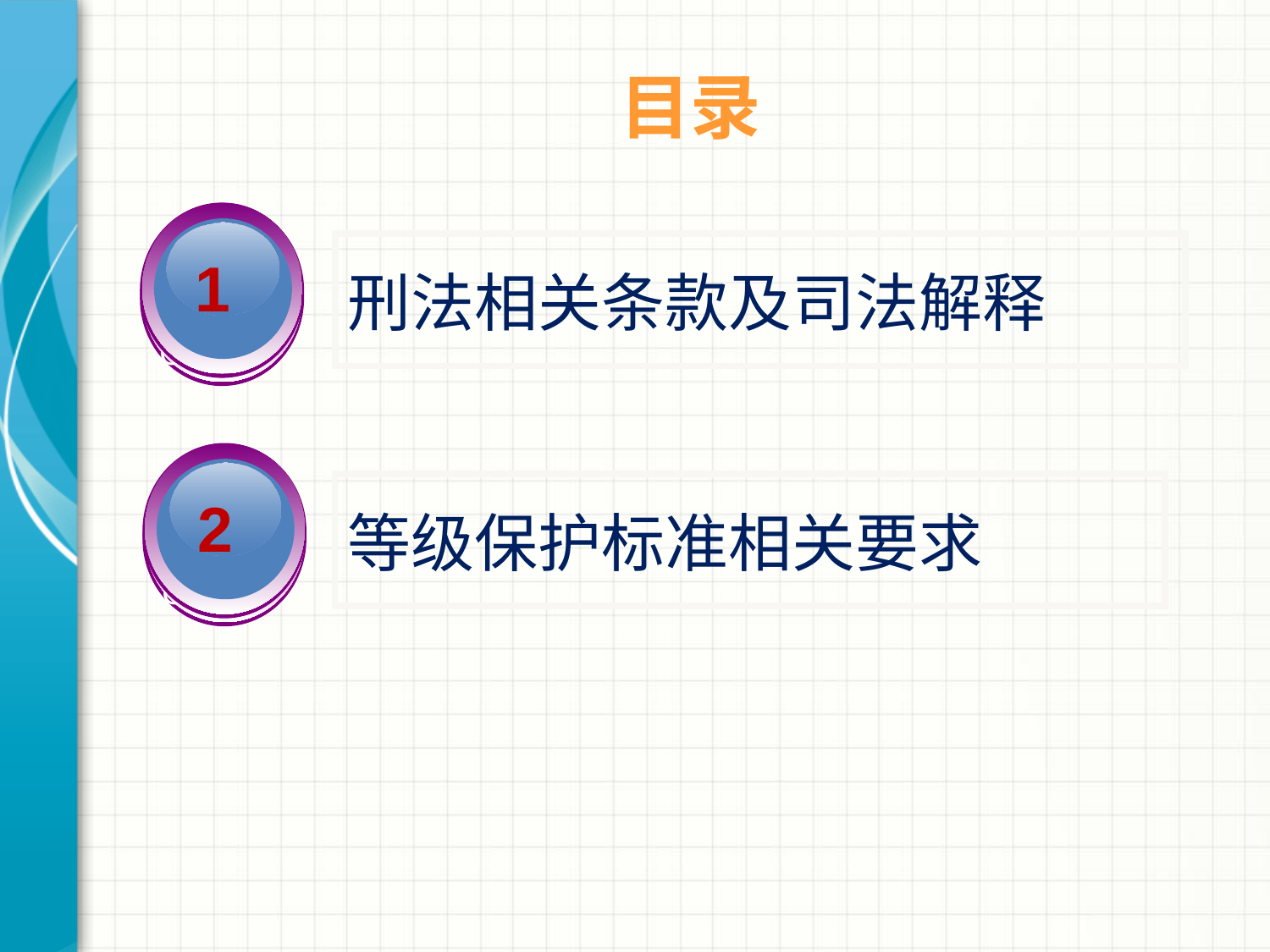

目录

  1
You can
Be like
God

刑法相关条款及司法解释

  2
You can
Be like
God

等级保护标准相关要求